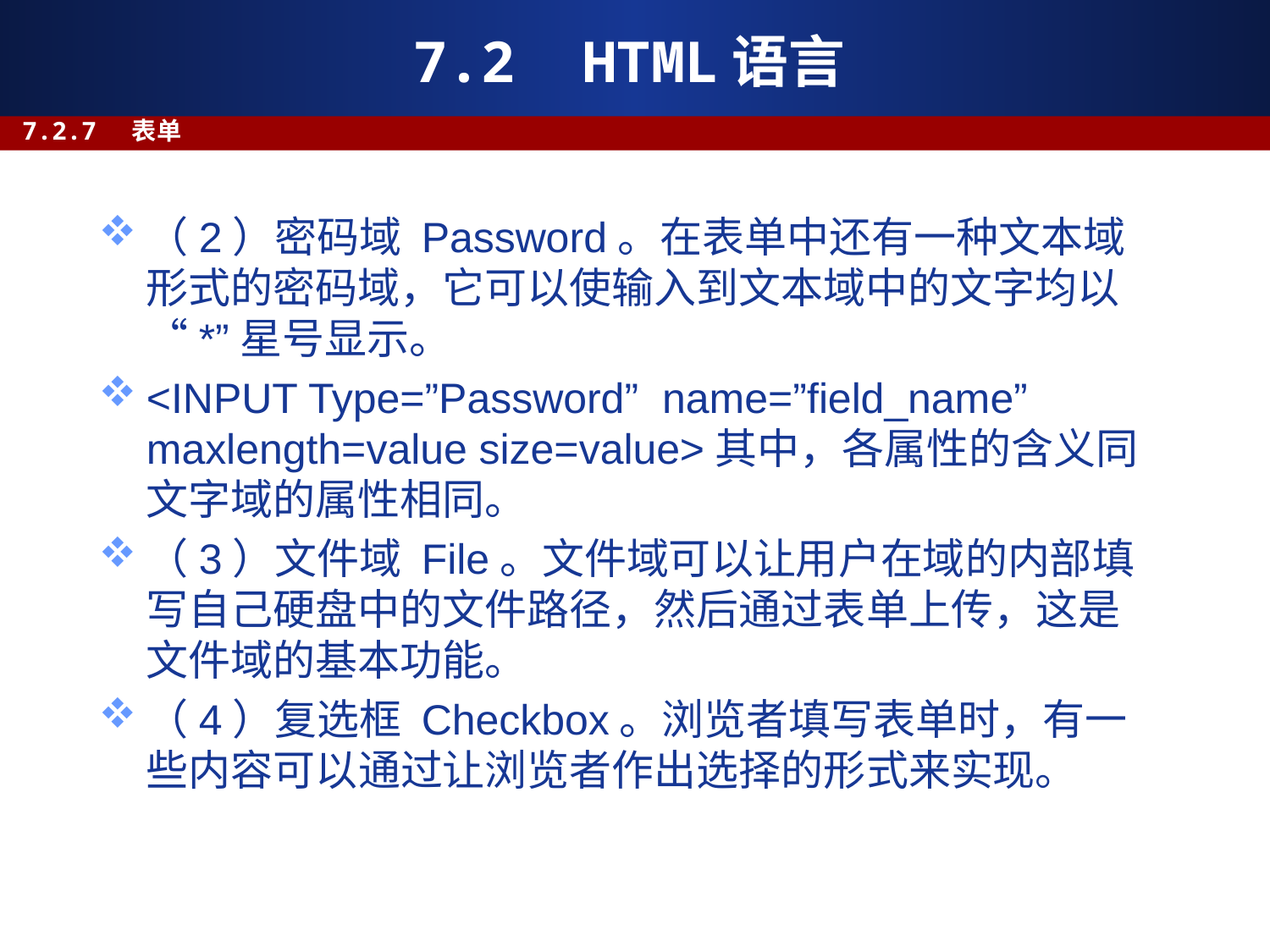

# 7.2  HTML语言
7.2.7  表单
（2）密码域 Password。在表单中还有一种文本域形式的密码域，它可以使输入到文本域中的文字均以“*”星号显示。
<INPUT Type=”Password”  name=”field_name”  maxlength=value size=value>其中，各属性的含义同文字域的属性相同。
（3）文件域 File。文件域可以让用户在域的内部填写自己硬盘中的文件路径，然后通过表单上传，这是文件域的基本功能。
（4）复选框 Checkbox。浏览者填写表单时，有一些内容可以通过让浏览者作出选择的形式来实现。